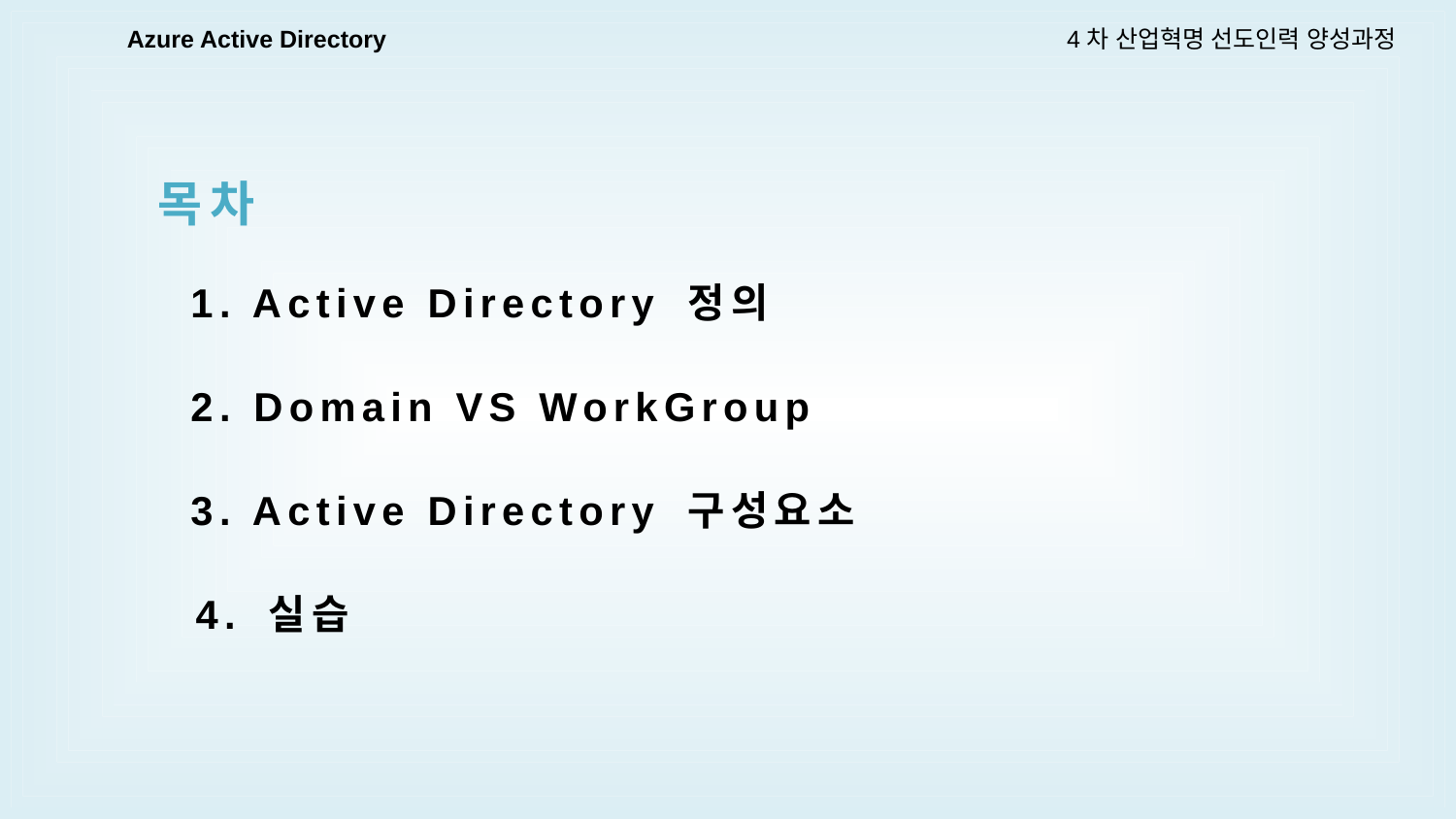

Azure Active Directory
4차 산업혁명 선도인력 양성과정
목 차
1. Active Directory 정의
2. Domain VS WorkGroup
3. Active Directory 구성요소
4. 실습